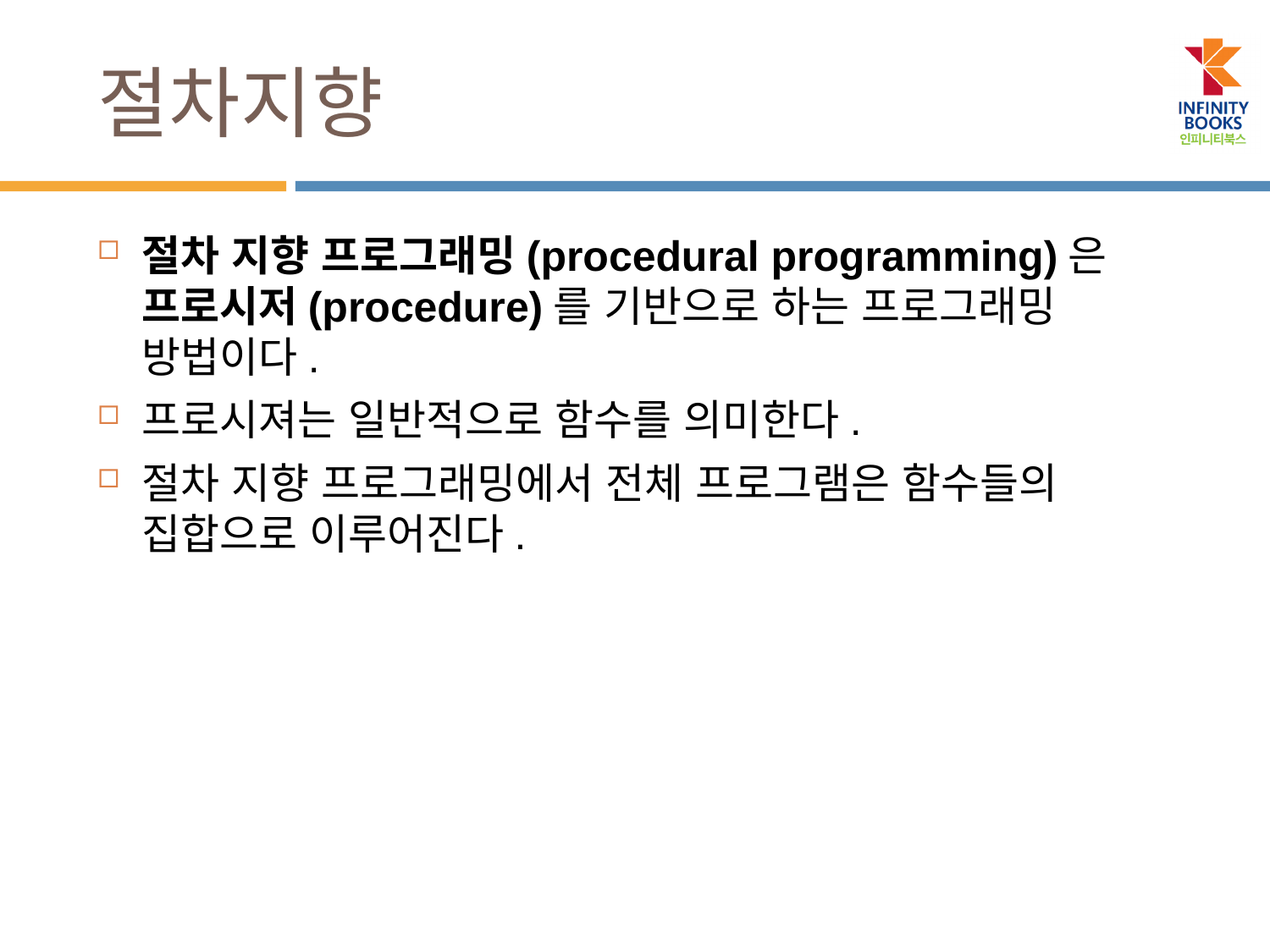

# 절차지향
절차 지향 프로그래밍(procedural programming)은 프로시저(procedure)를 기반으로 하는 프로그래밍 방법이다.
프로시져는 일반적으로 함수를 의미한다.
절차 지향 프로그래밍에서 전체 프로그램은 함수들의 집합으로 이루어진다.